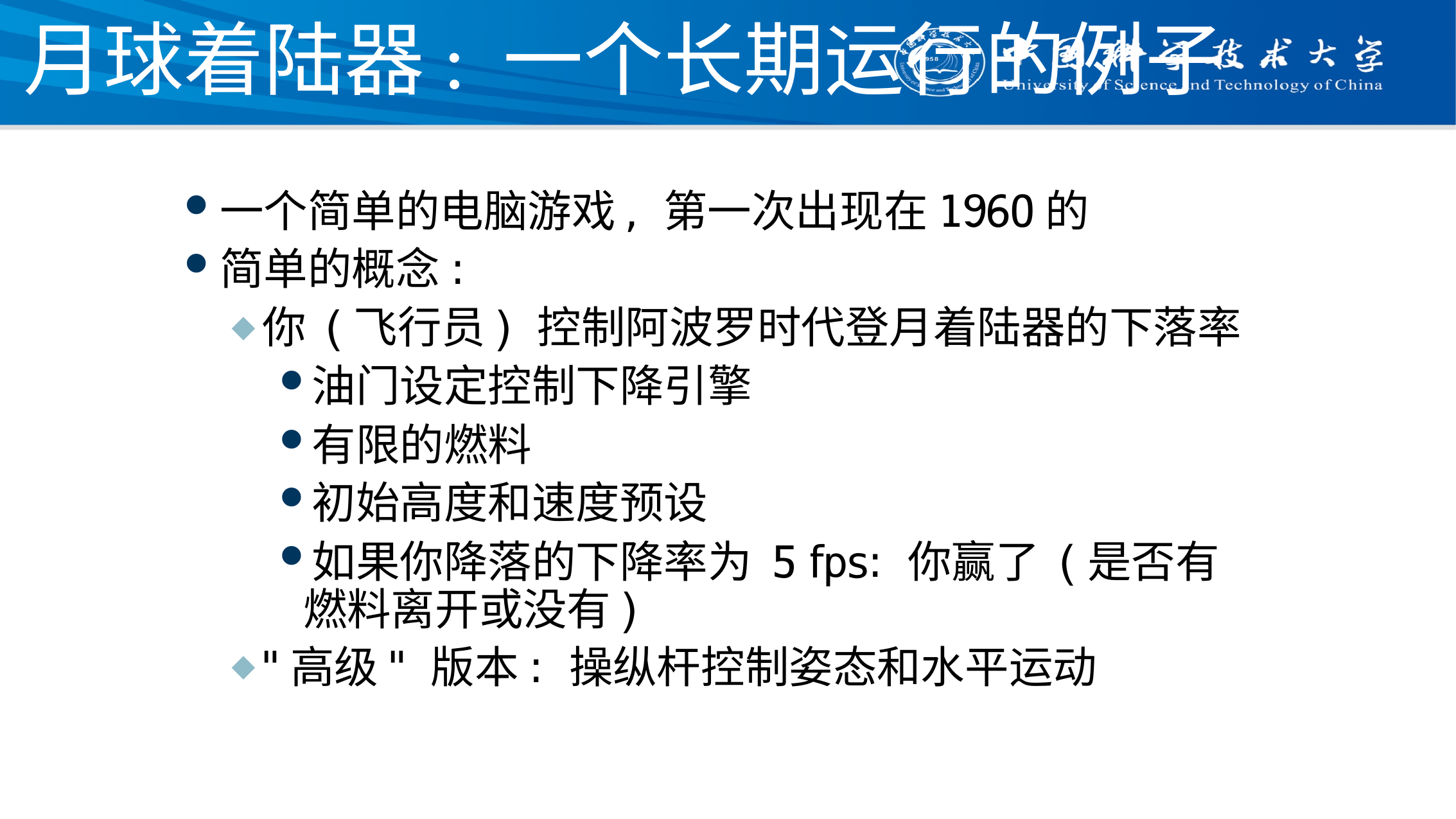

# 月球着陆器: 一个长期运行的例子
一个简单的电脑游戏, 第一次出现在1960的
简单的概念:
你 (飞行员) 控制阿波罗时代登月着陆器的下落率
油门设定控制下降引擎
有限的燃料
初始高度和速度预设
如果你降落的下降率为 5 fps: 你赢了 (是否有燃料离开或没有)
"高级" 版本: 操纵杆控制姿态和水平运动